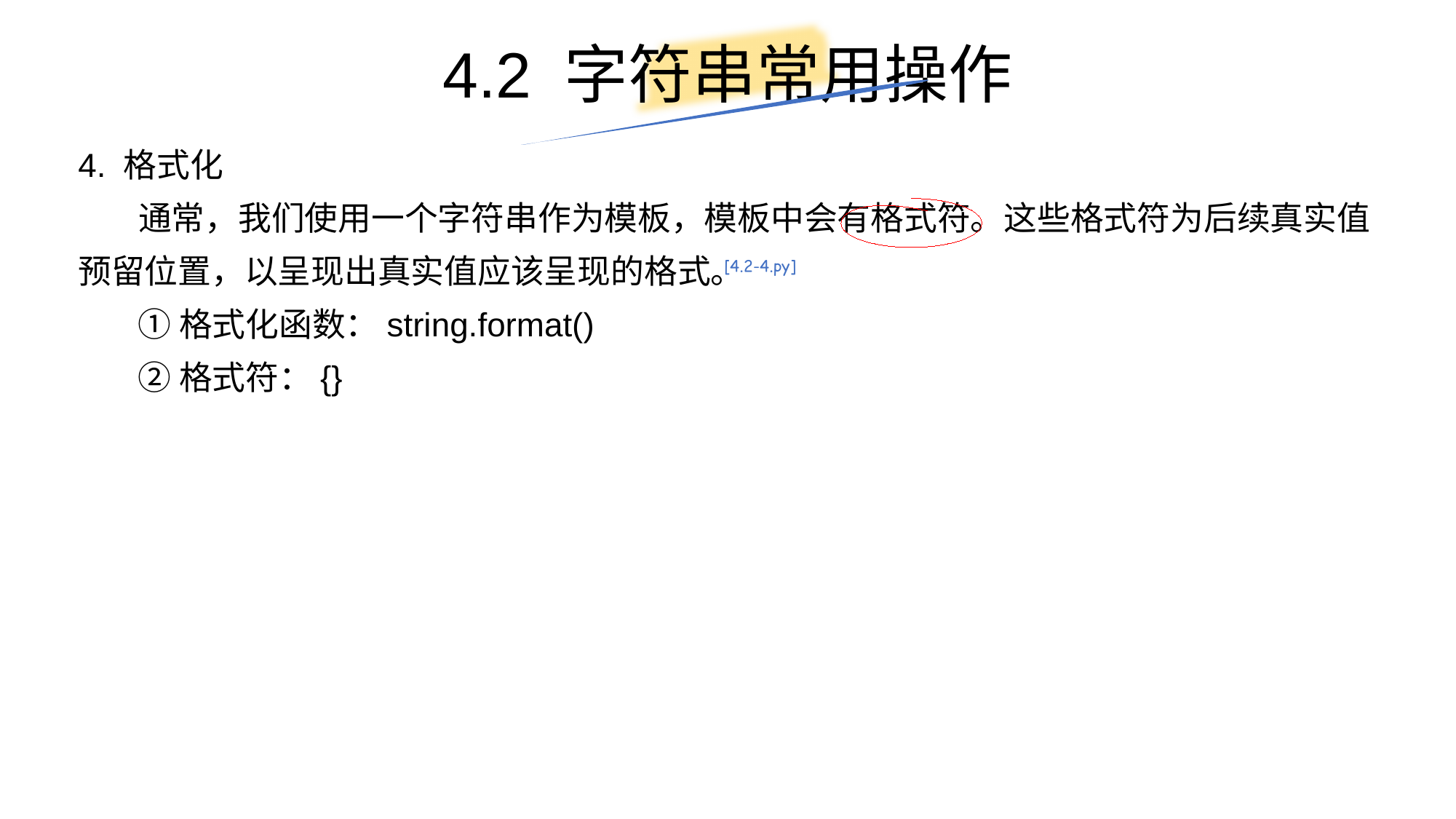

# 4.2 字符串常用操作

4. 格式化
       通常，我们使用一个字符串作为模板，模板中会有格式符。这些格式符为后续真实值预留位置，以呈现出真实值应该呈现的格式。
        ①格式化函数：string.format()
        ②格式符：{}

[4.2-4.py]